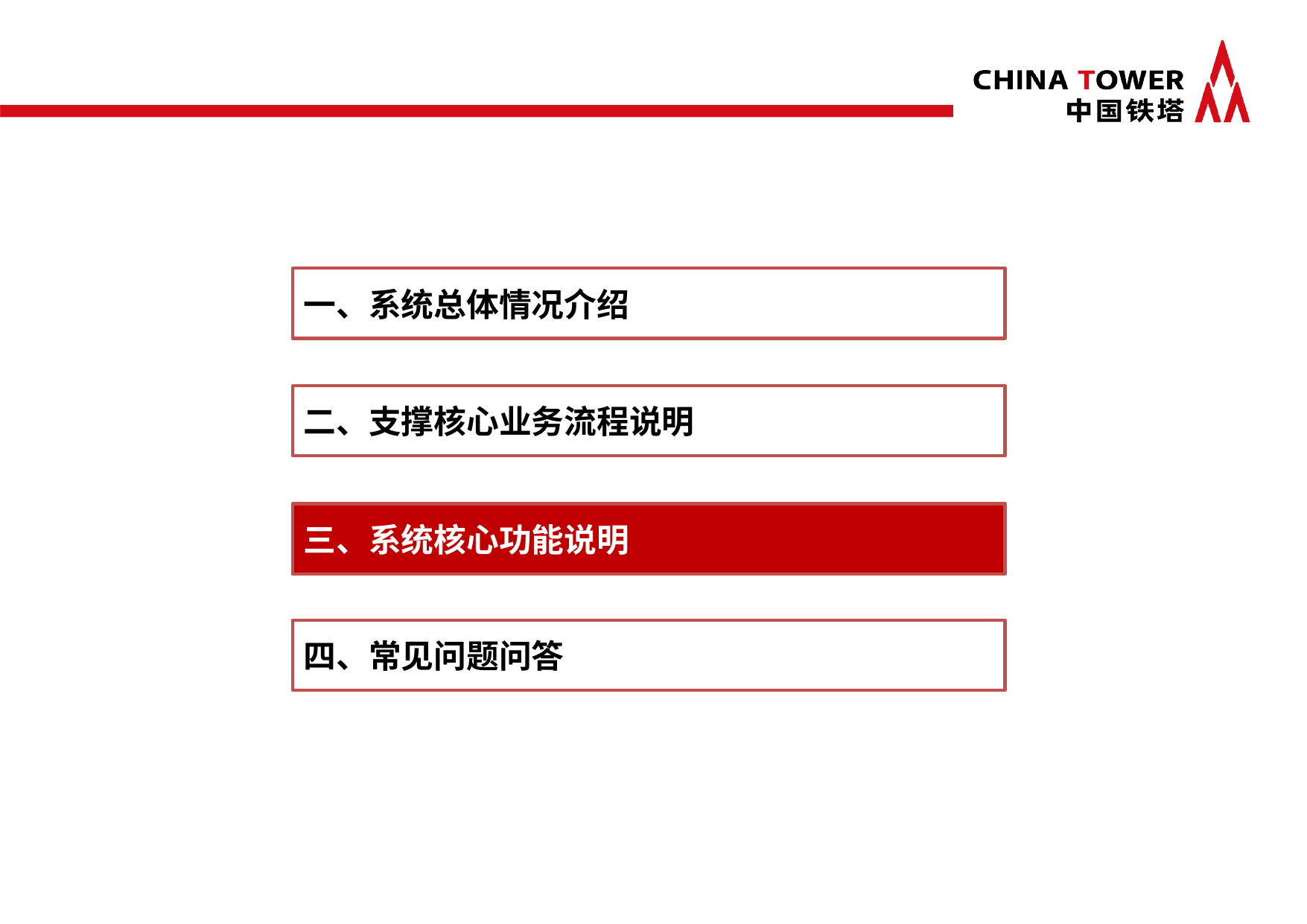

一、系统总体情况介绍
二、支撑核心业务流程说明
三、系统核心功能说明
四、常见问题问答